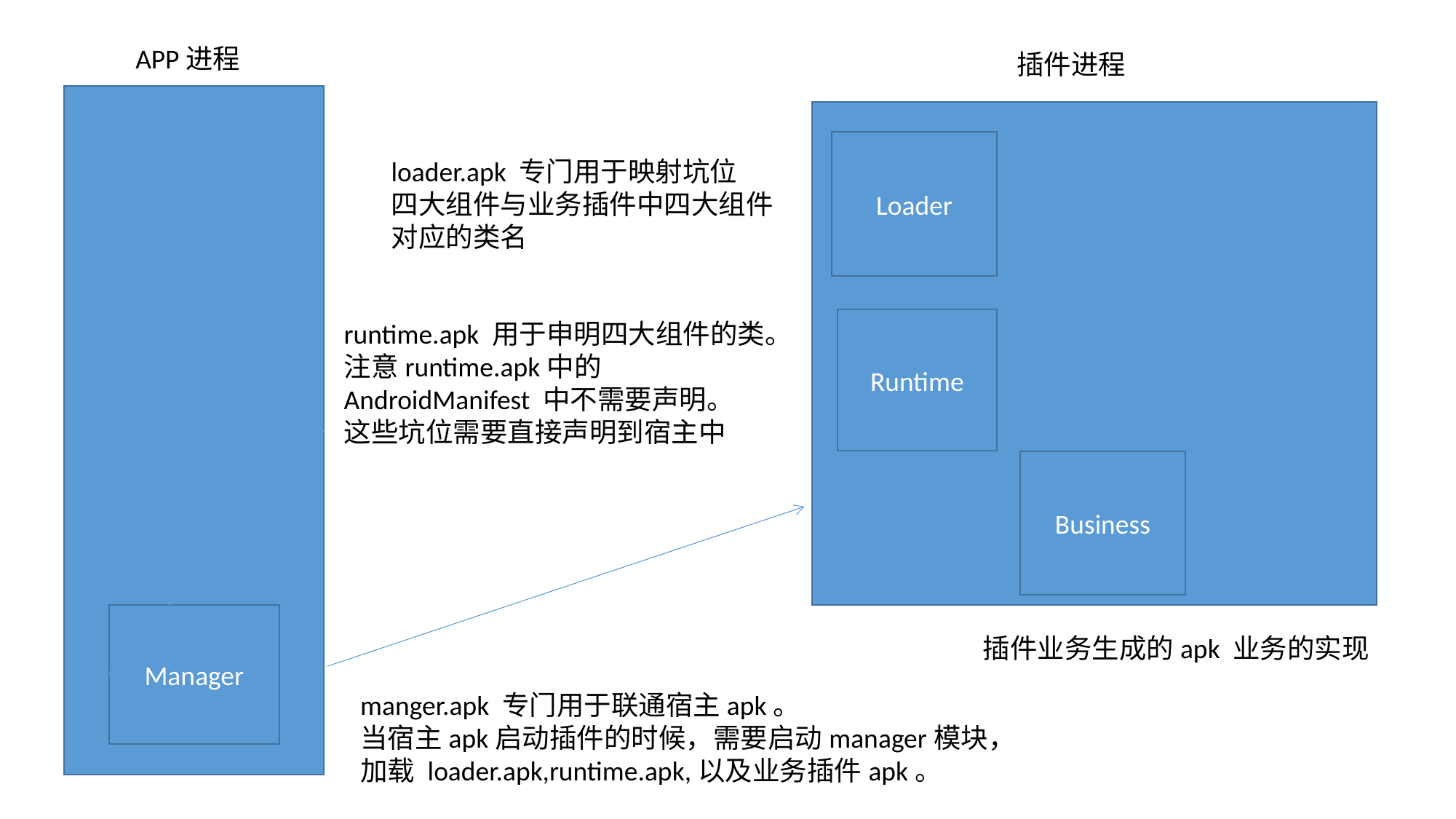

APP进程
插件进程

Loader
loader.apk 专门用于映射坑位
四大组件与业务插件中四大组件
对应的类名
Runtime
runtime.apk 用于申明四大组件的类。
注意runtime.apk中的
AndroidManifest 中不需要声明。
这些坑位需要直接声明到宿主中
Business
Manager
插件业务生成的apk 业务的实现
manger.apk 专门用于联通宿主apk。
当宿主apk启动插件的时候，需要启动manager模块，
加载 loader.apk,runtime.apk,以及业务插件apk。